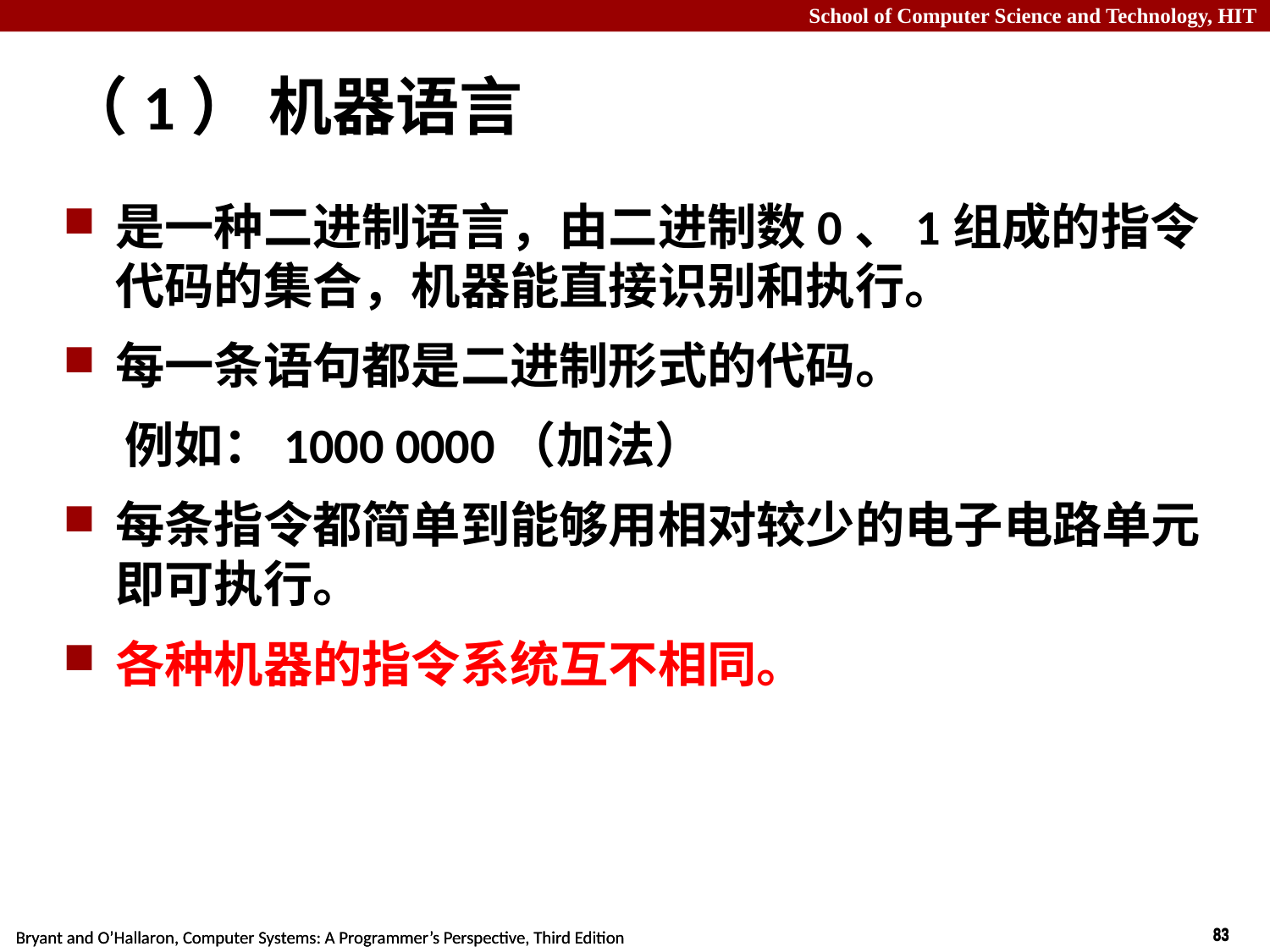

# （1） 机器语言
是一种二进制语言，由二进制数0、1组成的指令代码的集合，机器能直接识别和执行。
每一条语句都是二进制形式的代码。
    例如：1000 0000（加法）
每条指令都简单到能够用相对较少的电子电路单元即可执行。
各种机器的指令系统互不相同。